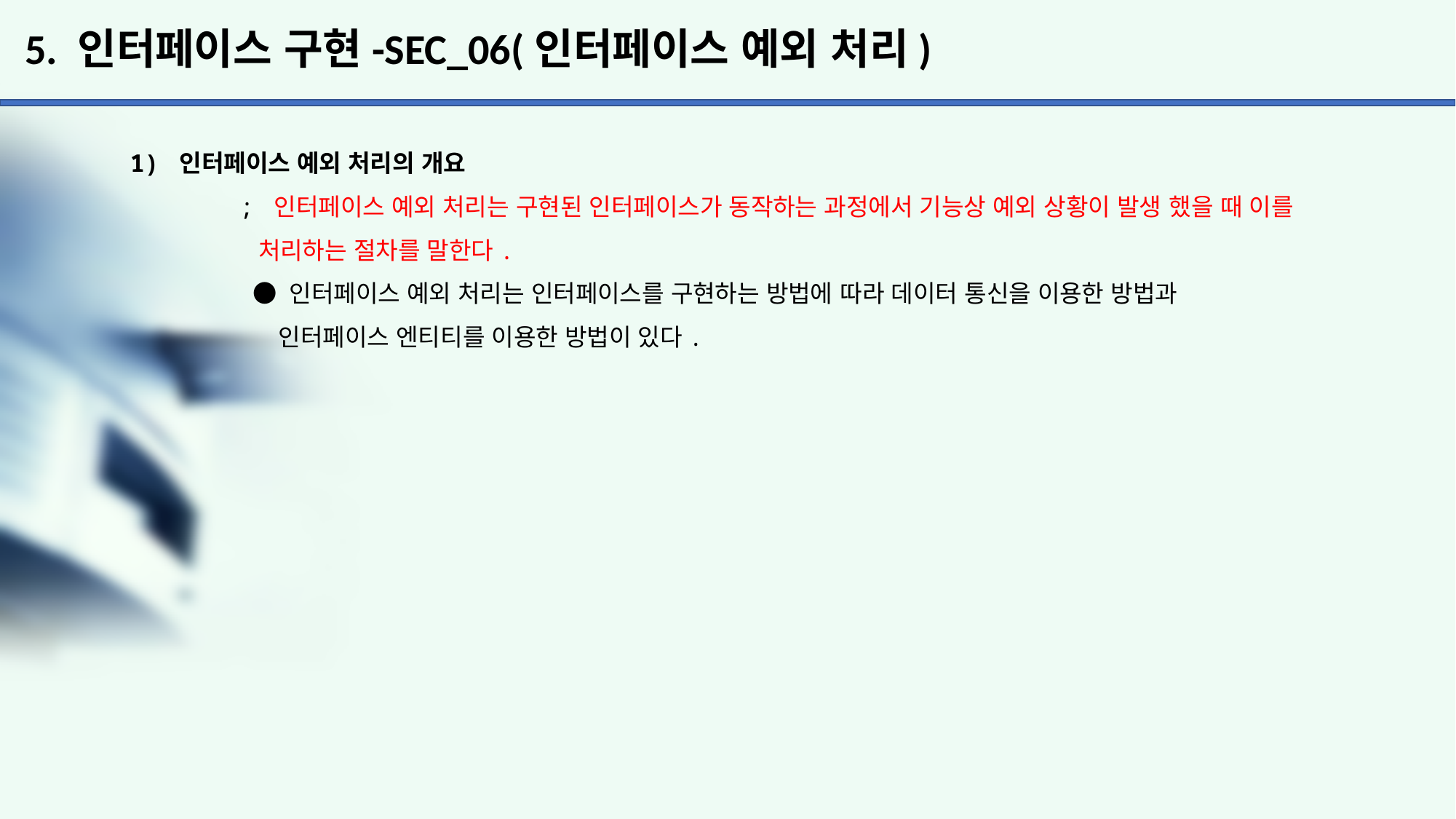

# 5. 인터페이스 구현-SEC_06(인터페이스 예외 처리)
1) 인터페이스 예외 처리의 개요
	; 인터페이스 예외 처리는 구현된 인터페이스가 동작하는 과정에서 기능상 예외 상황이 발생 했을 때 이를
	  처리하는 절차를 말한다.
	  ● 인터페이스 예외 처리는 인터페이스를 구현하는 방법에 따라 데이터 통신을 이용한 방법과
	     인터페이스 엔티티를 이용한 방법이 있다.